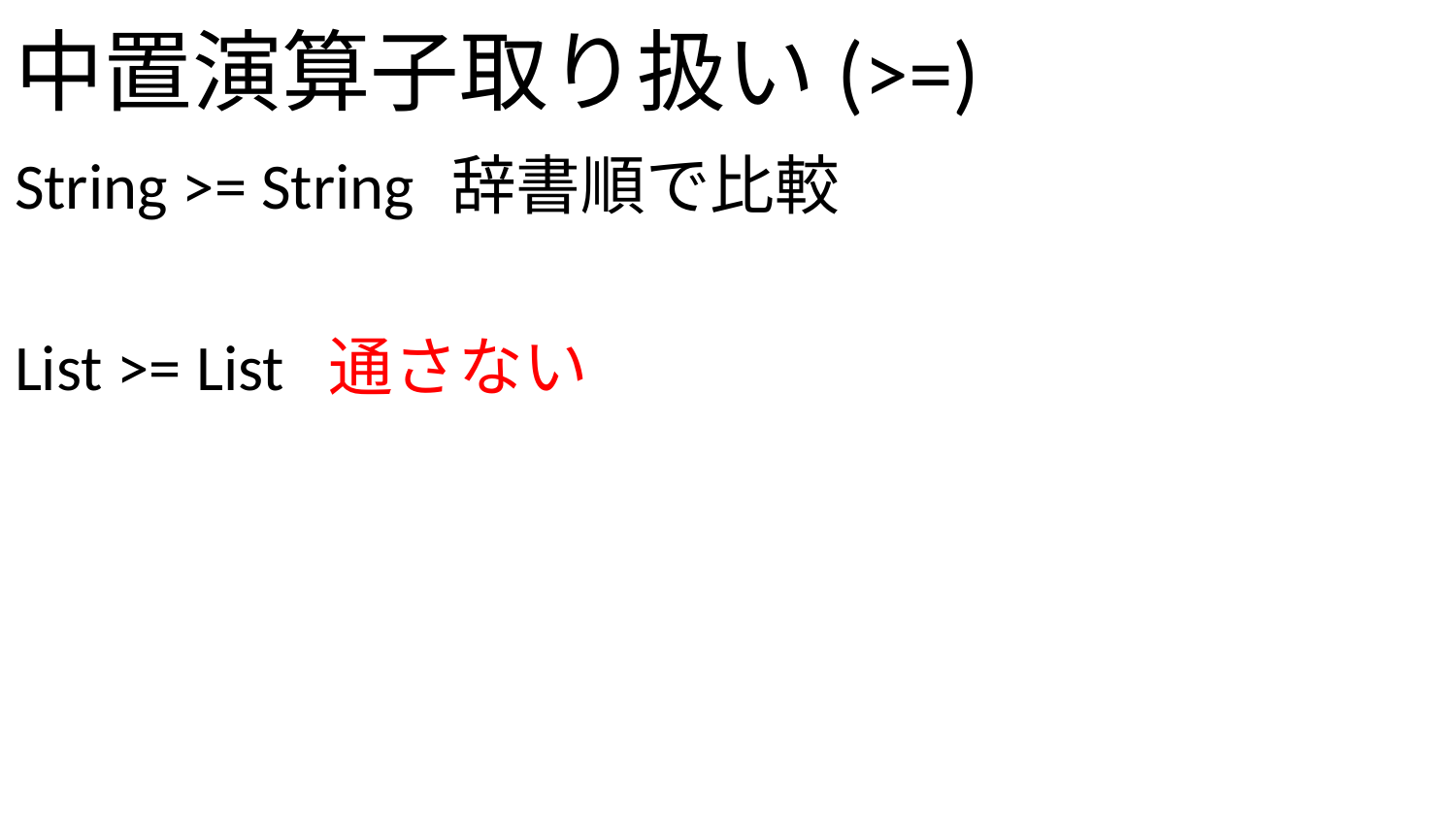

# 中置演算子取り扱い(>=)
String >= String 	辞書順で比較

List >= List  通さない